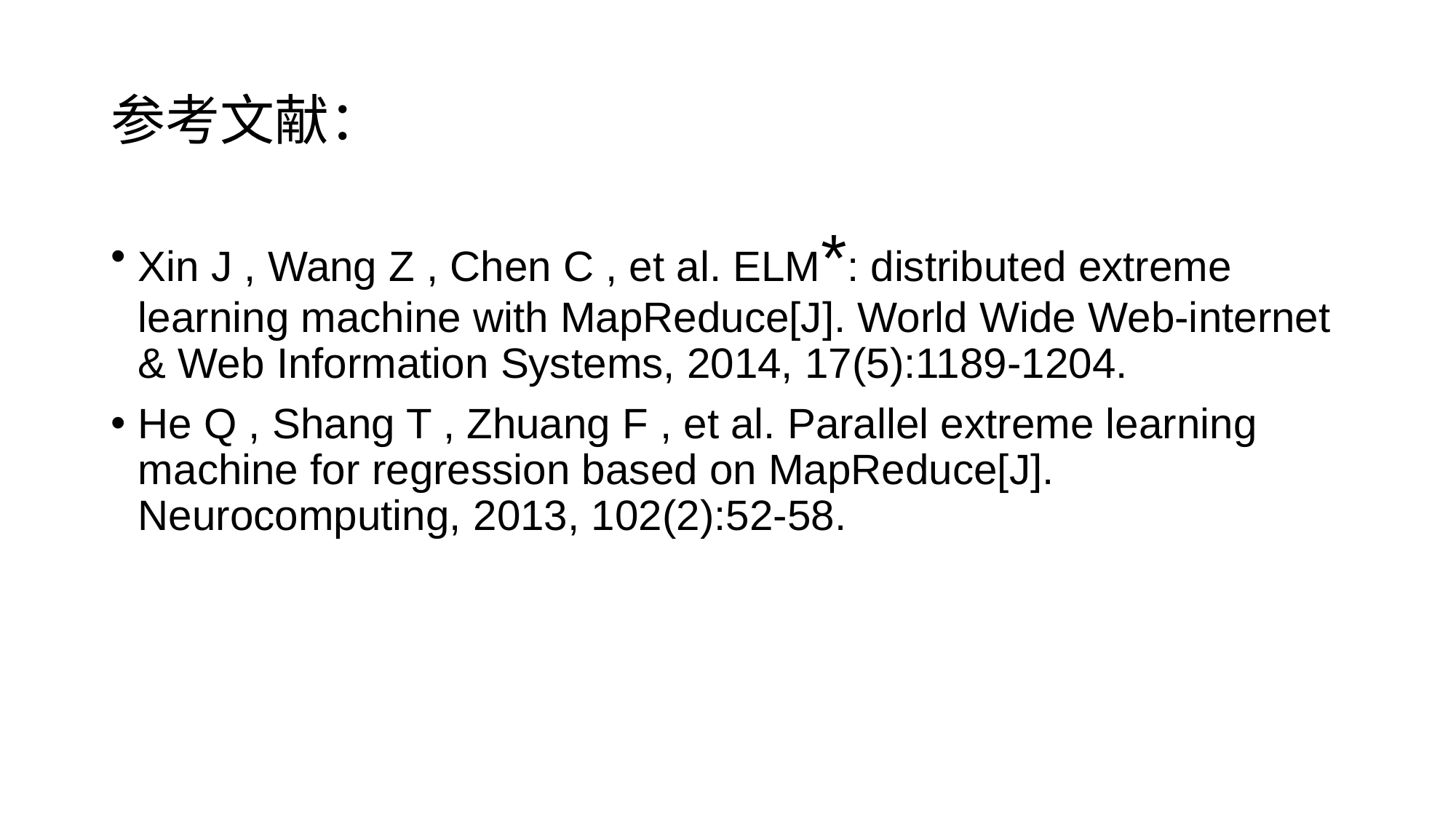

# 参考文献：
Xin J , Wang Z , Chen C , et al. ELM*: distributed extreme learning machine with MapReduce[J]. World Wide Web-internet & Web Information Systems, 2014, 17(5):1189-1204.
He Q , Shang T , Zhuang F , et al. Parallel extreme learning machine for regression based on MapReduce[J]. Neurocomputing, 2013, 102(2):52-58.